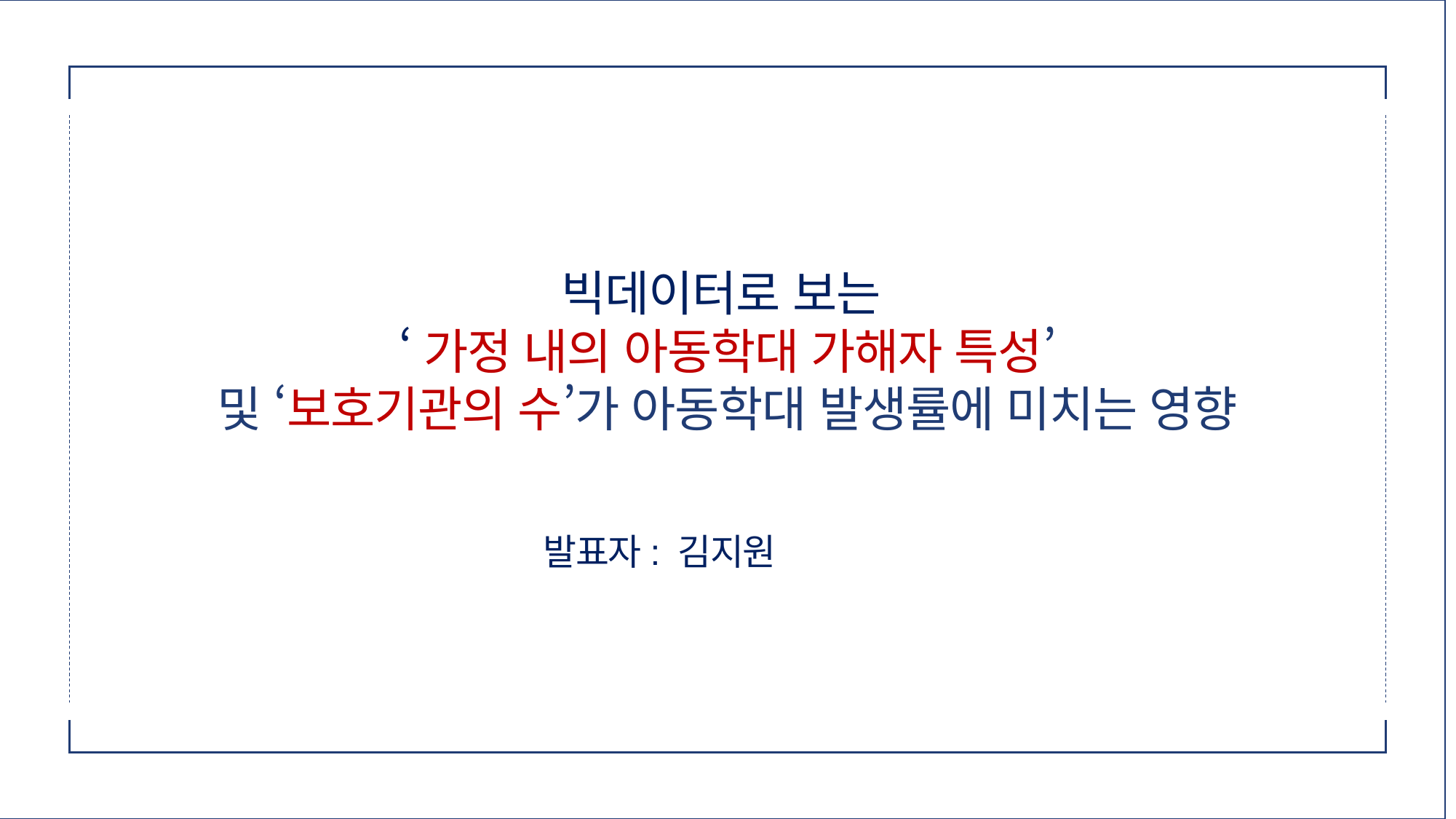

빅데이터로 보는
‘가정 내의 아동학대 가해자 특성’
 및 ‘보호기관의 수’가 아동학대 발생률에 미치는 영향
발표자: 김지원